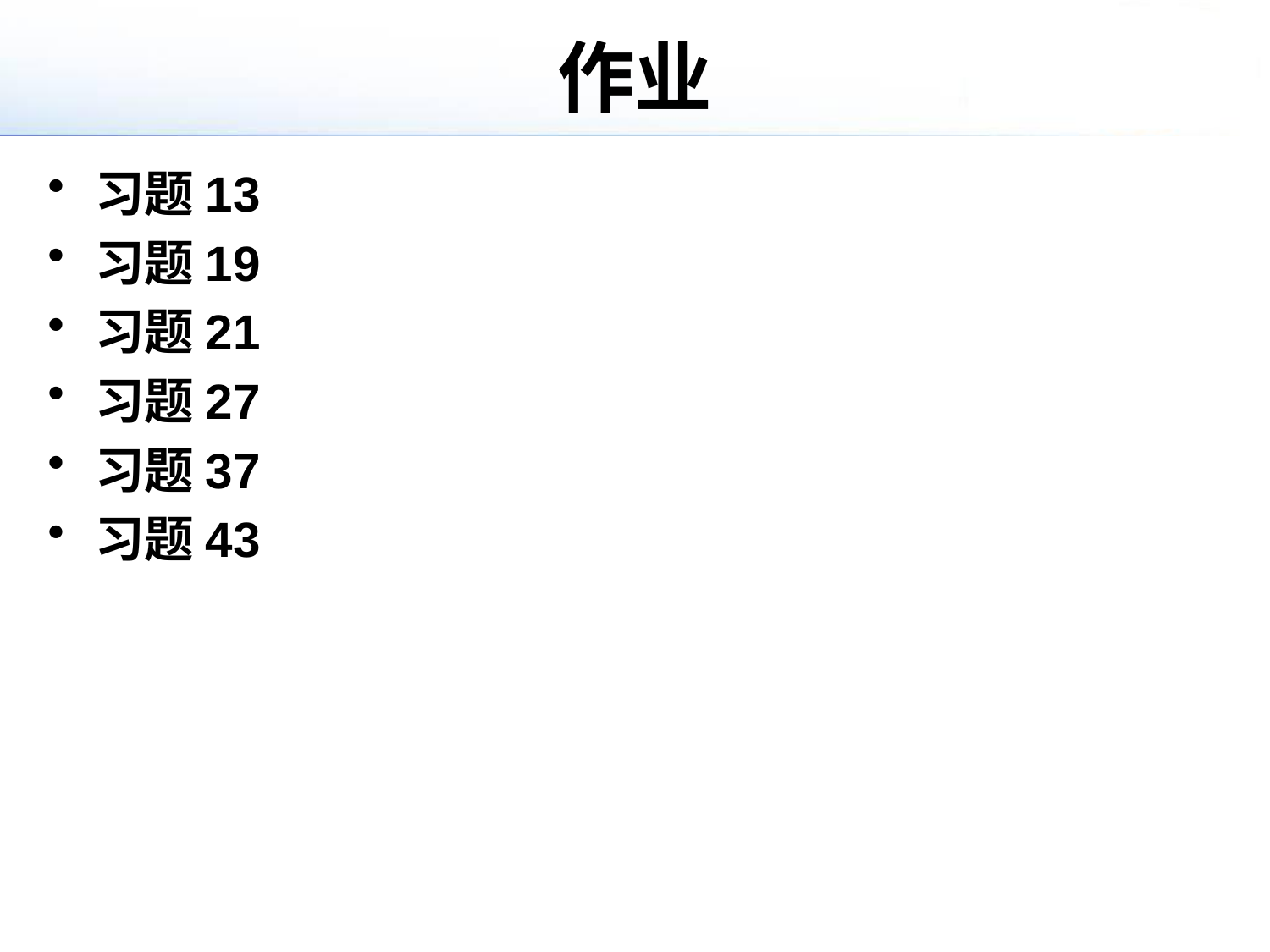

# 作业
习题13
习题19
习题21
习题27
习题37
习题43